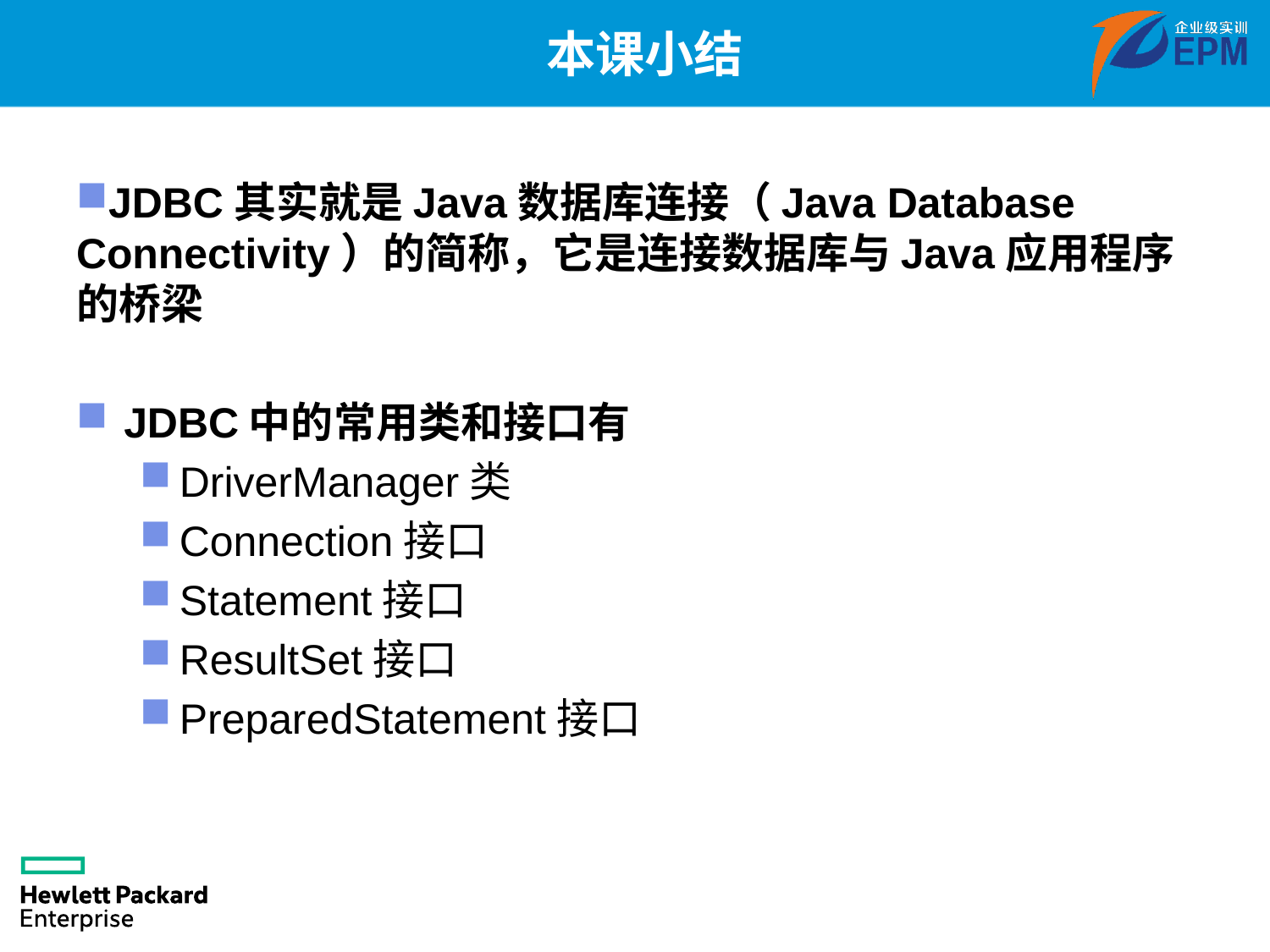

# 本课小结
JDBC其实就是Java数据库连接（Java Database Connectivity）的简称，它是连接数据库与Java应用程序的桥梁

JDBC中的常用类和接口有
DriverManager类
Connection接口
Statement接口
ResultSet接口
PreparedStatement接口